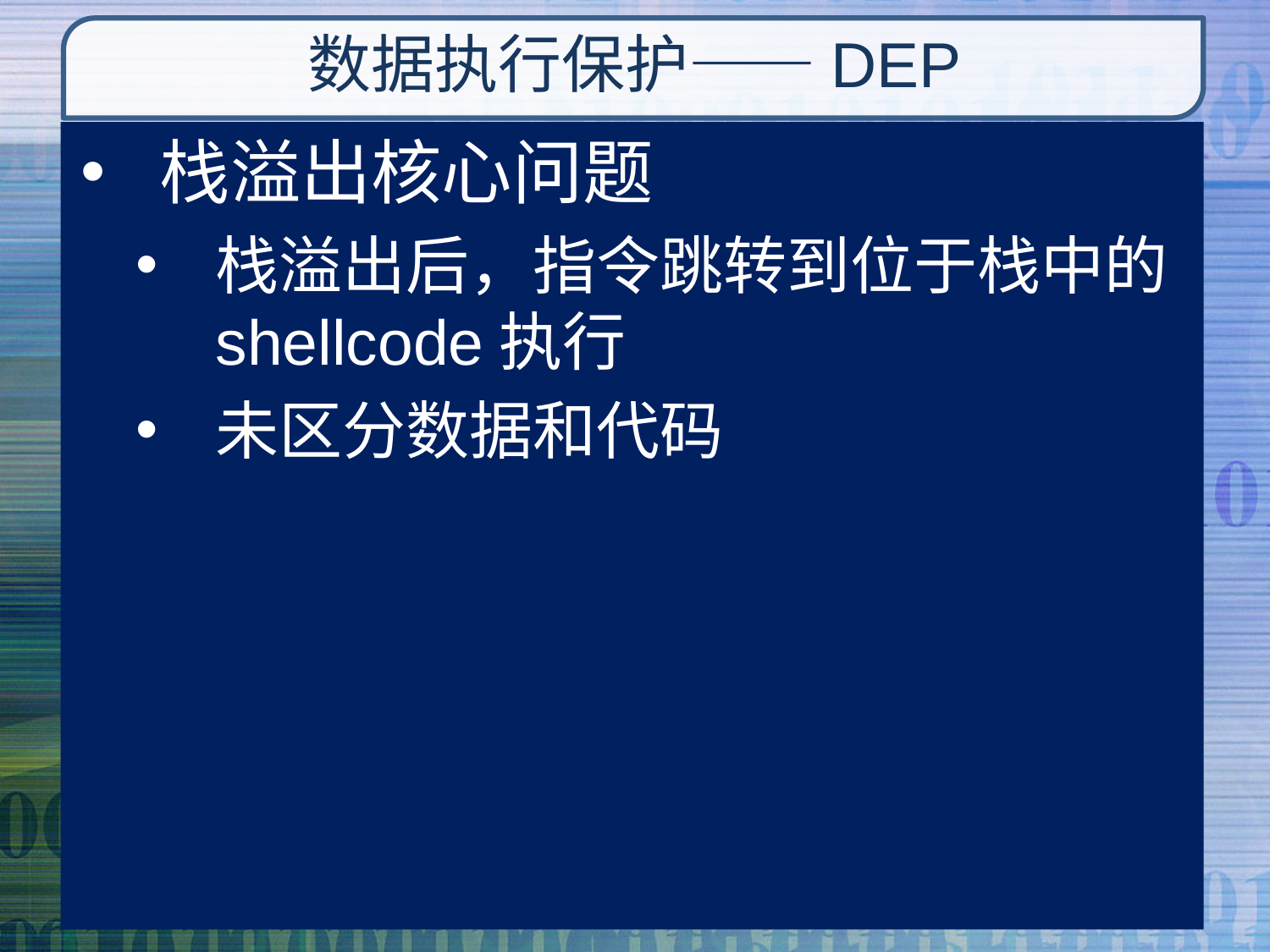

# 数据执行保护——DEP
栈溢出核心问题
栈溢出后，指令跳转到位于栈中的shellcode执行
未区分数据和代码